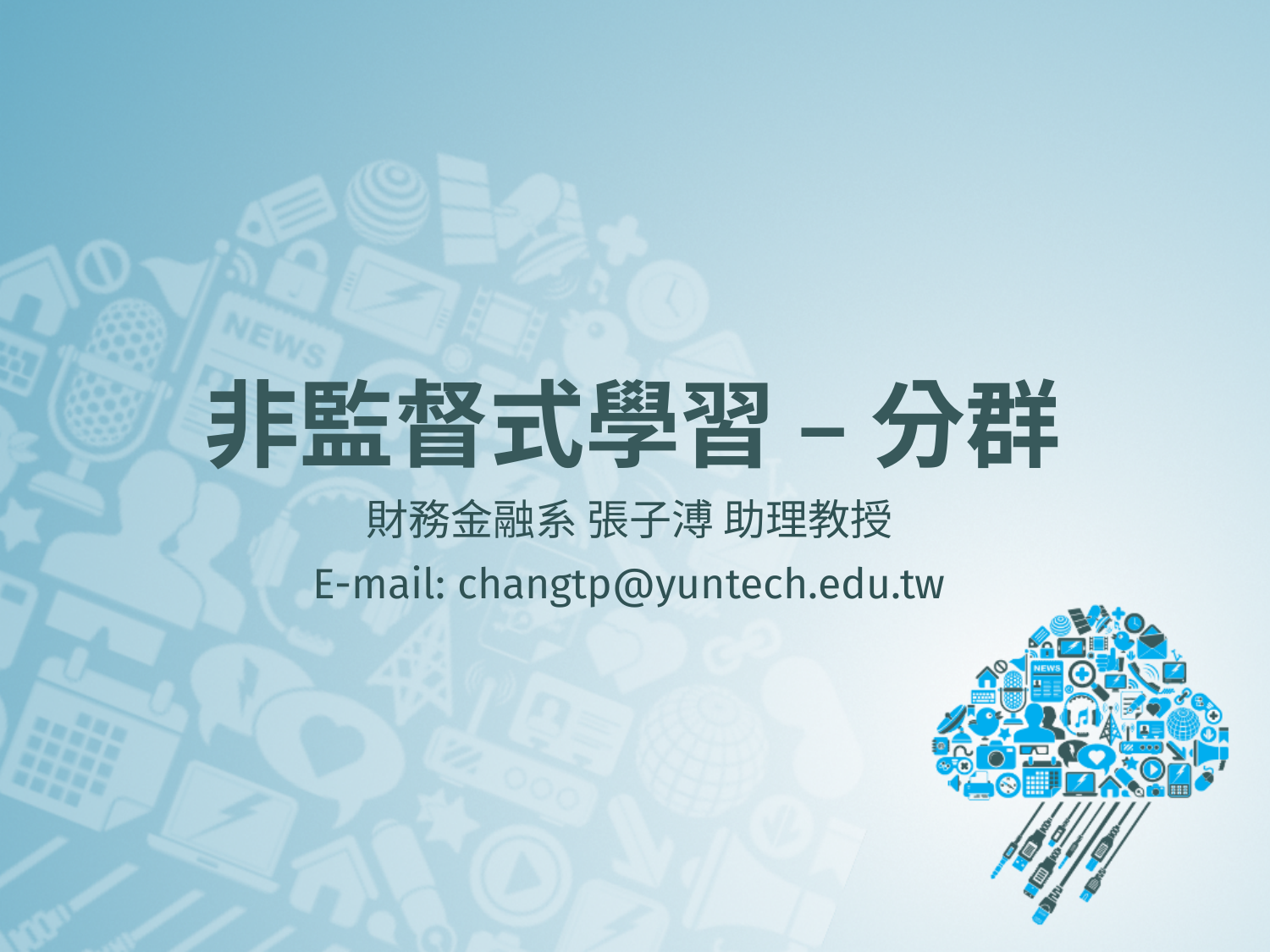

# 非監督式學習 – 分群
財務金融系 張子溥 助理教授
E-mail: changtp@yuntech.edu.tw